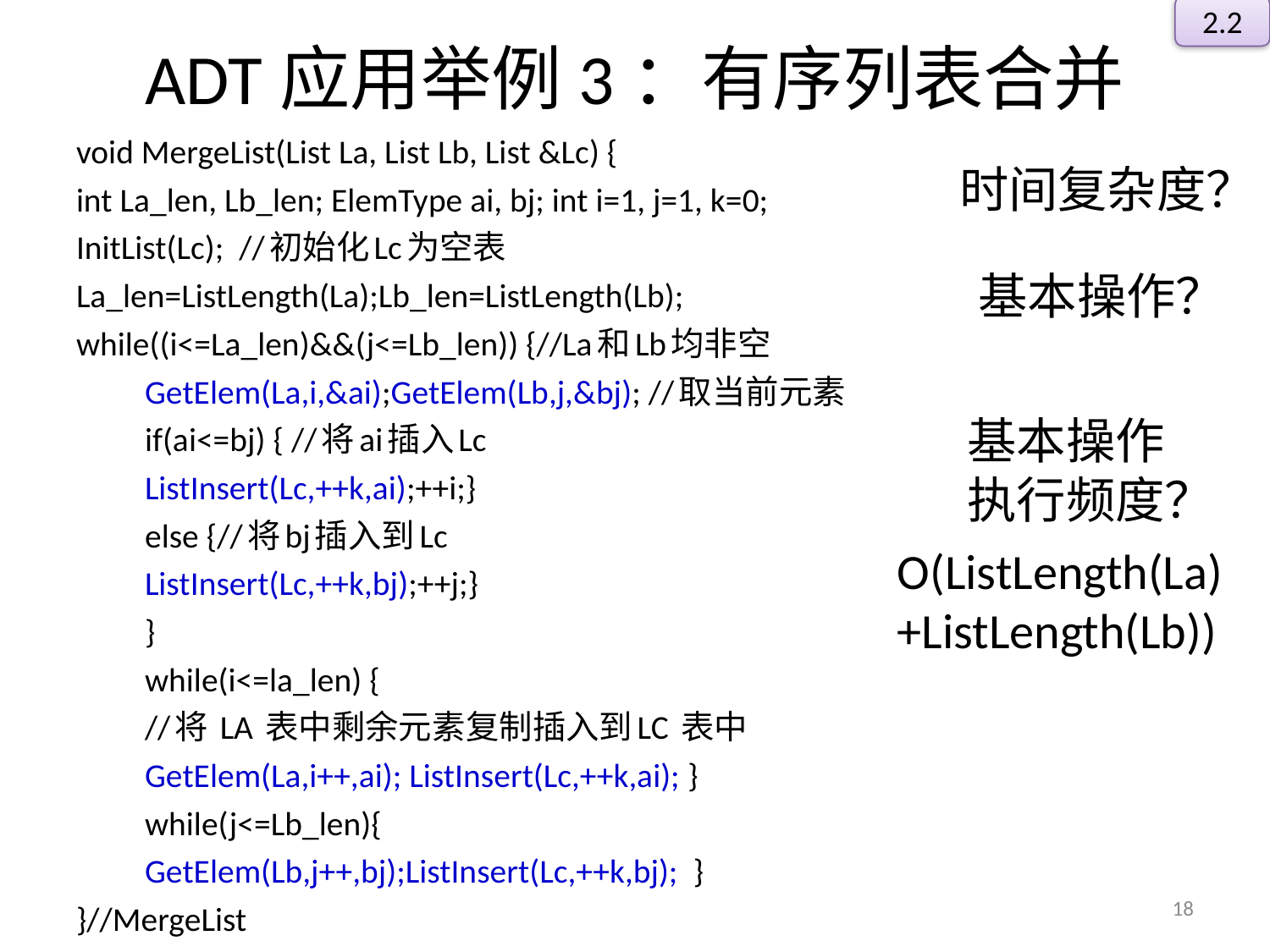

2.2
# ADT应用举例3：有序列表合并
void MergeList(List La, List Lb, List &Lc) {
int La_len, Lb_len; ElemType ai, bj; int i=1, j=1, k=0;
InitList(Lc);  //初始化Lc为空表
La_len=ListLength(La);Lb_len=ListLength(Lb);
while((i<=La_len)&&(j<=Lb_len)) {//La和Lb均非空
	GetElem(La,i,&ai);GetElem(Lb,j,&bj); //取当前元素
	if(ai<=bj) { //将ai插入Lc
		ListInsert(Lc,++k,ai);++i;}
	else {//将bj插入到Lc
		ListInsert(Lc,++k,bj);++j;}
	}
	while(i<=la_len) {
		//将 LA 表中剩余元素复制插入到LC 表中
		GetElem(La,i++,ai); ListInsert(Lc,++k,ai); }
	while(j<=Lb_len){
		GetElem(Lb,j++,bj);ListInsert(Lc,++k,bj);	}
}//MergeList

时间复杂度？
基本操作？
基本操作
执行频度？
O(ListLength(La)+ListLength(Lb))
18